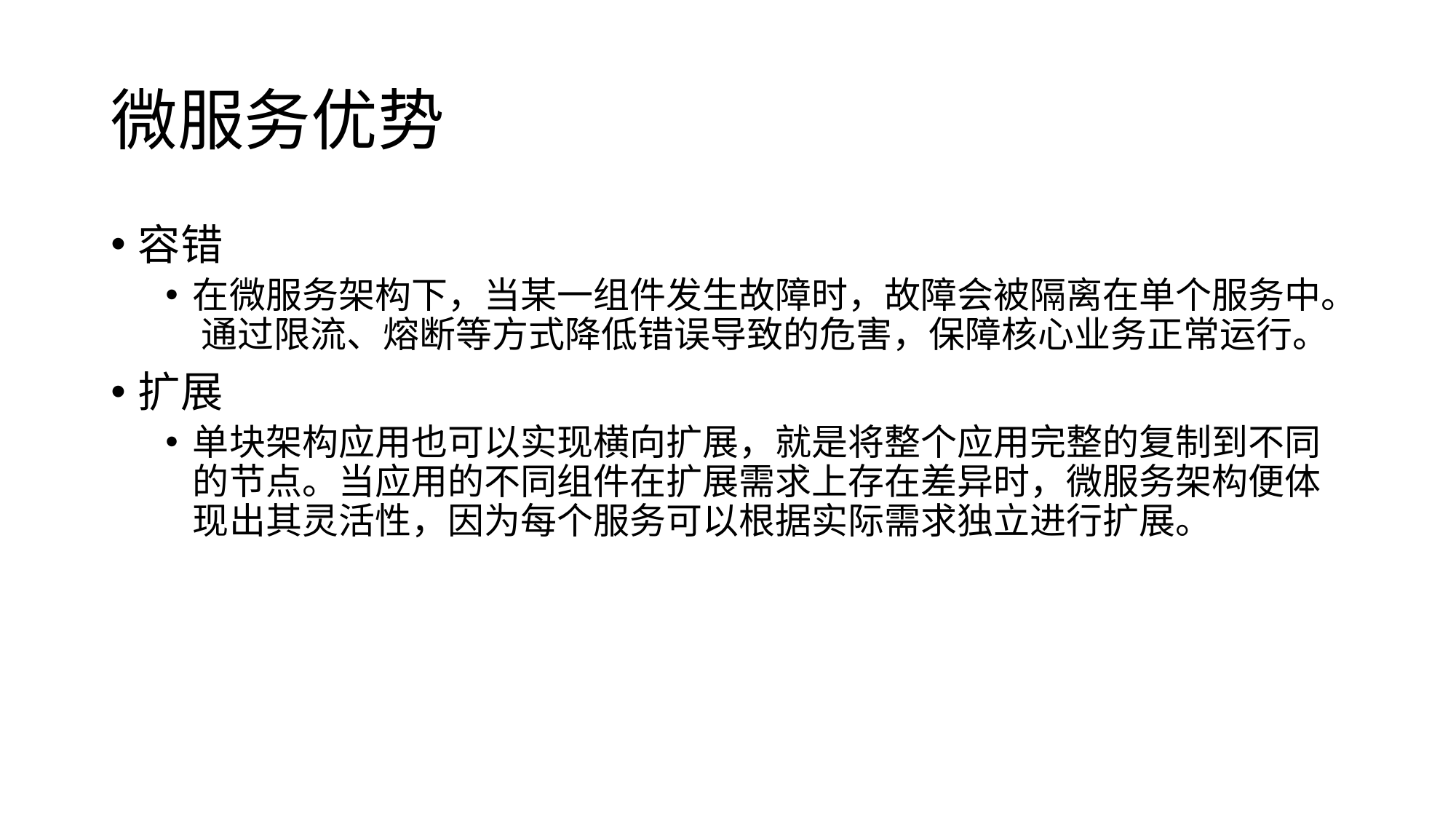

# 微服务优势
容错
在微服务架构下，当某一组件发生故障时，故障会被隔离在单个服务中。 通过限流、熔断等方式降低错误导致的危害，保障核心业务正常运行。
扩展
单块架构应用也可以实现横向扩展，就是将整个应用完整的复制到不同的节点。当应用的不同组件在扩展需求上存在差异时，微服务架构便体现出其灵活性，因为每个服务可以根据实际需求独立进行扩展。